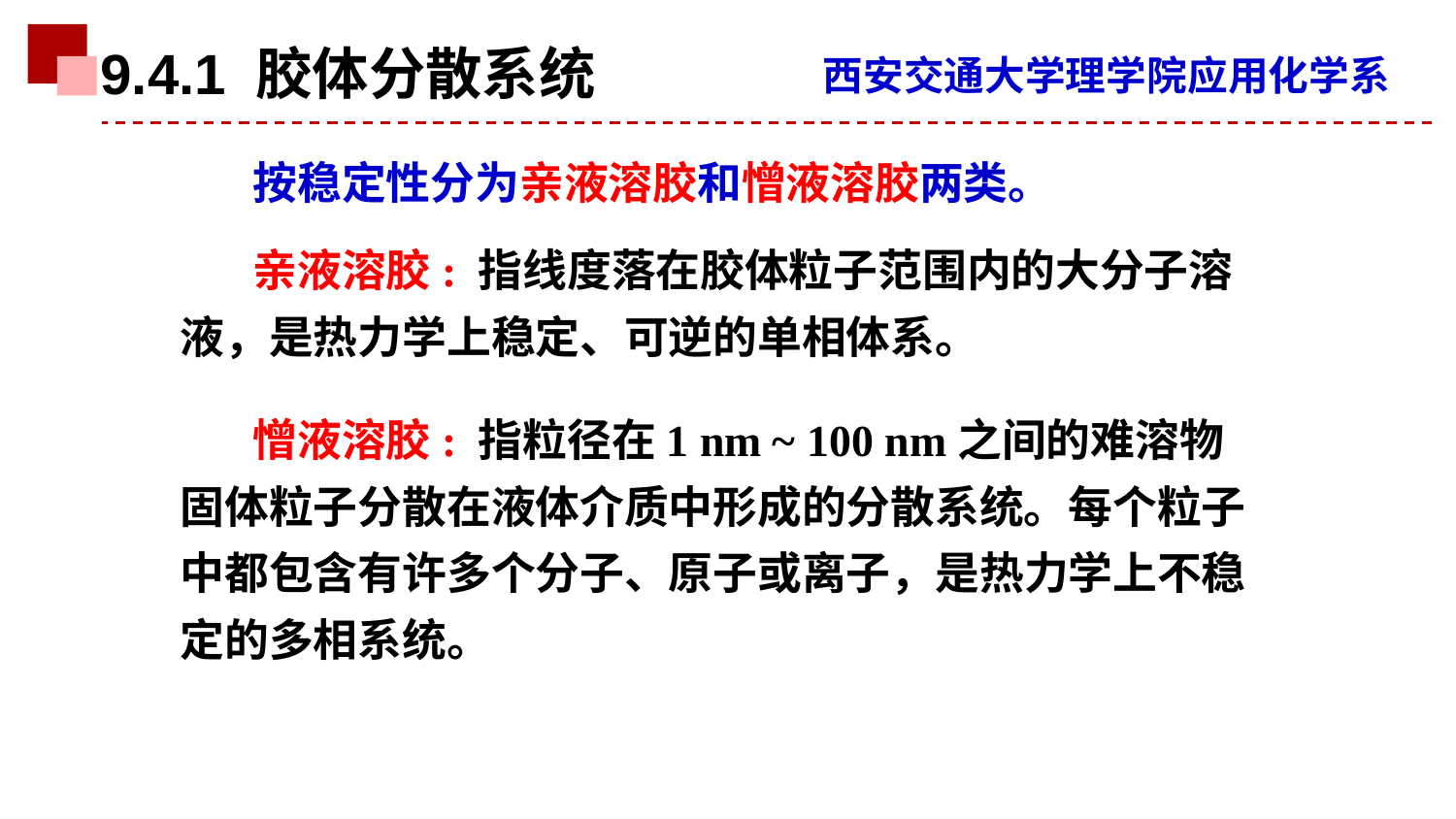

9.4.1 胶体分散系统
按稳定性分为亲液溶胶和憎液溶胶两类。
亲液溶胶: 指线度落在胶体粒子范围内的大分子溶液，是热力学上稳定、可逆的单相体系。
憎液溶胶: 指粒径在1 nm ~ 100 nm之间的难溶物固体粒子分散在液体介质中形成的分散系统。每个粒子中都包含有许多个分子、原子或离子，是热力学上不稳定的多相系统。